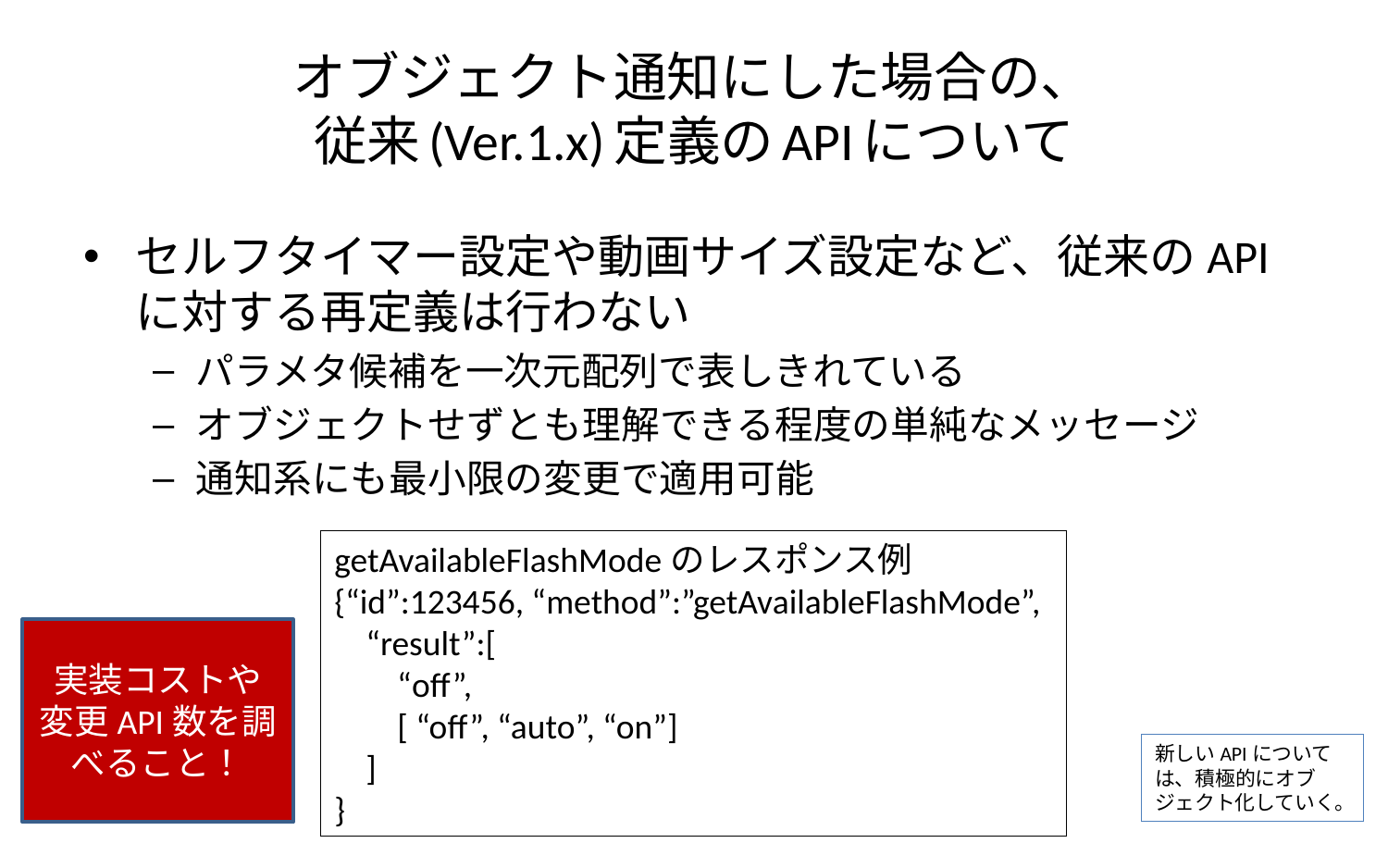

# オブジェクト通知にした場合の、 従来(Ver.1.x)定義のAPIについて
セルフタイマー設定や動画サイズ設定など、従来のAPIに対する再定義は行わない
パラメタ候補を一次元配列で表しきれている
オブジェクトせずとも理解できる程度の単純なメッセージ
通知系にも最小限の変更で適用可能
getAvailableFlashModeのレスポンス例
{“id”:123456, “method”:”getAvailableFlashMode”,
    “result”:[
        “off”,
        [ “off”, “auto”, “on”]
    ]
}
実装コストや
変更API数を調べること！
新しいAPIについては、積極的にオブジェクト化していく。